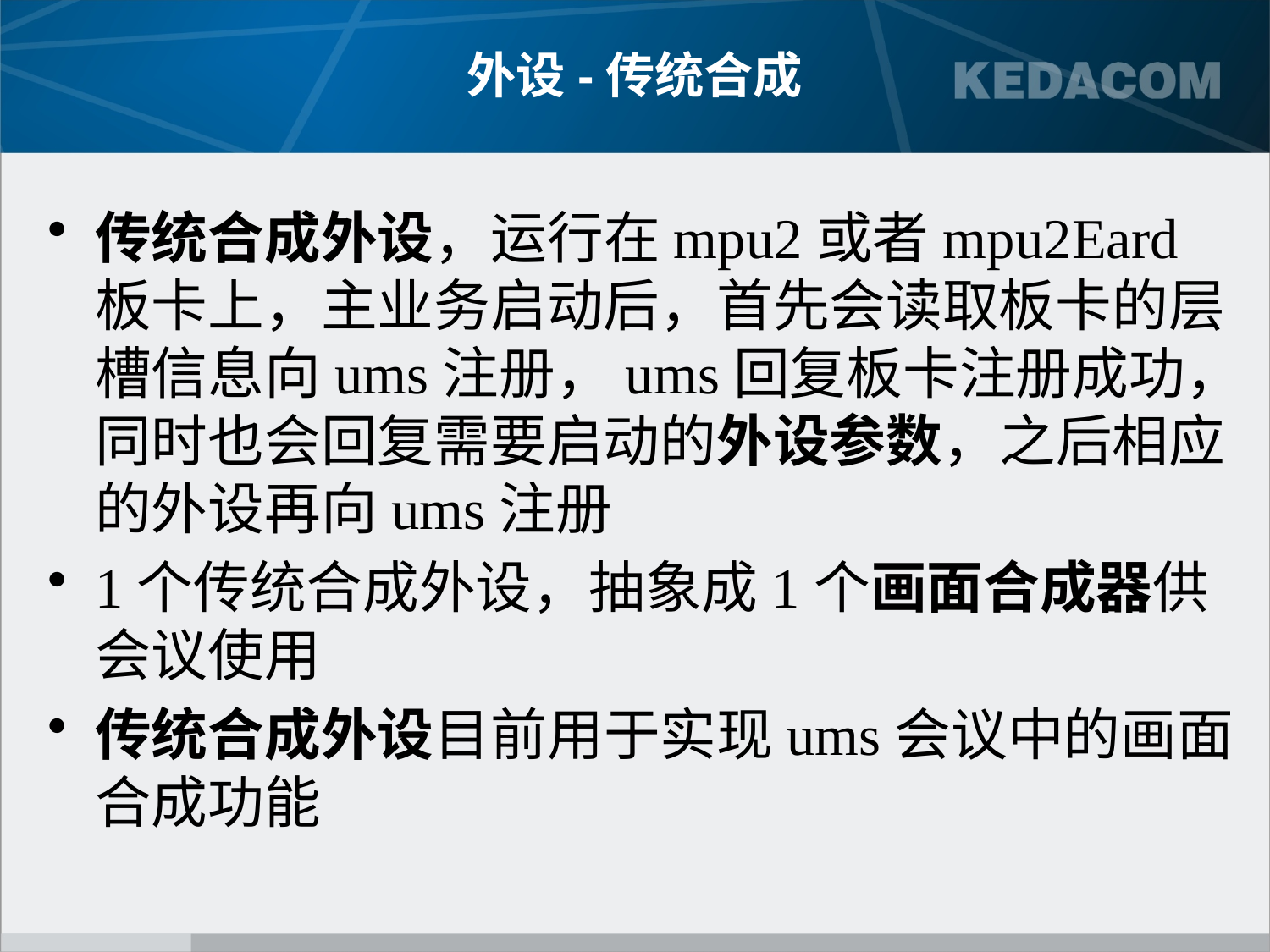

# 外设-传统合成
传统合成外设，运行在mpu2或者mpu2Eard板卡上，主业务启动后，首先会读取板卡的层槽信息向ums注册，ums回复板卡注册成功，同时也会回复需要启动的外设参数，之后相应的外设再向ums注册
1个传统合成外设，抽象成1个画面合成器供会议使用
传统合成外设目前用于实现ums会议中的画面合成功能